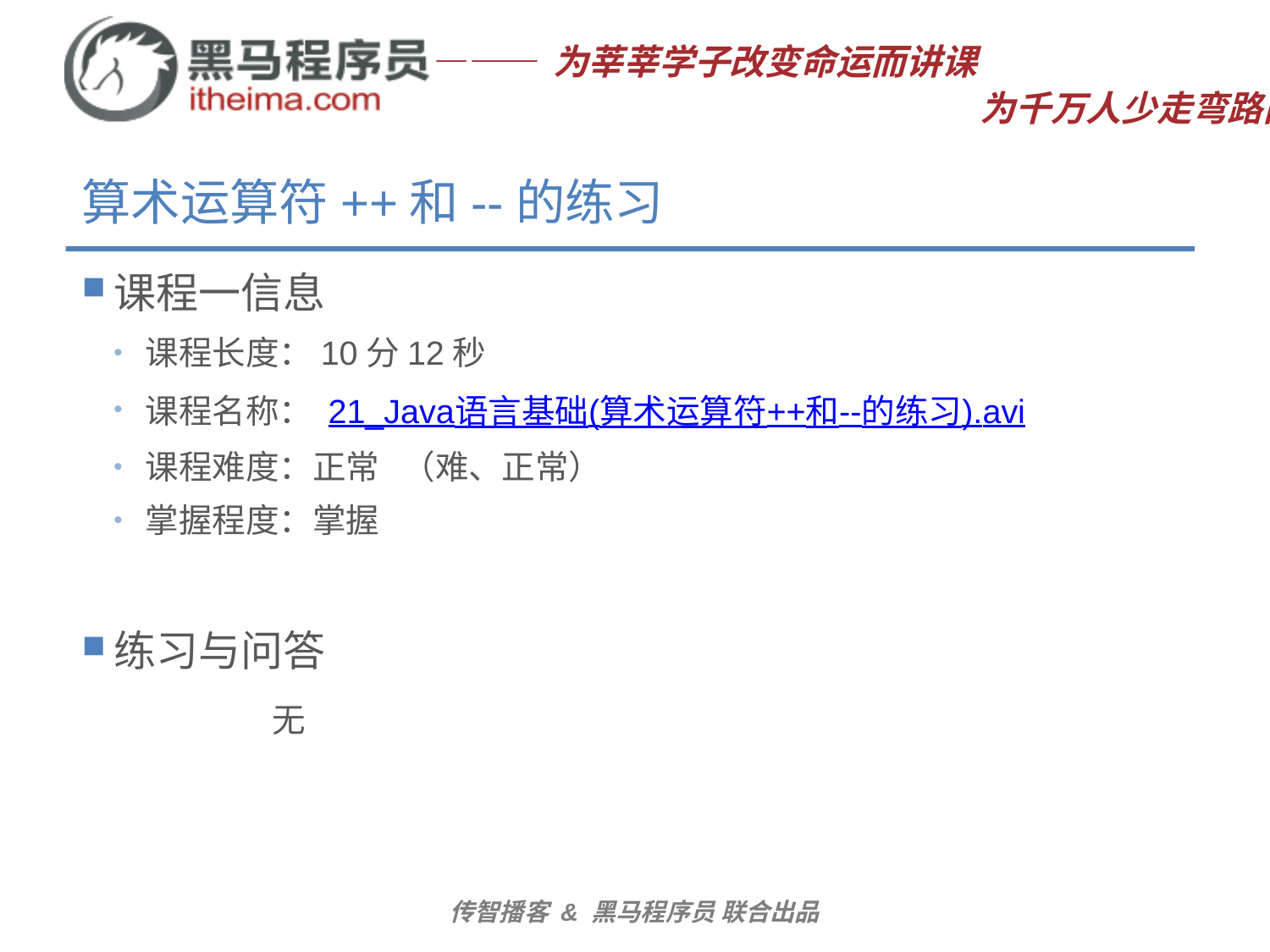

# 算术运算符++和--的练习
课程一信息
课程长度：10分12秒
课程名称： 21_Java语言基础(算术运算符++和--的练习).avi
课程难度：正常   （难、正常）
掌握程度：掌握

练习与问答
	无